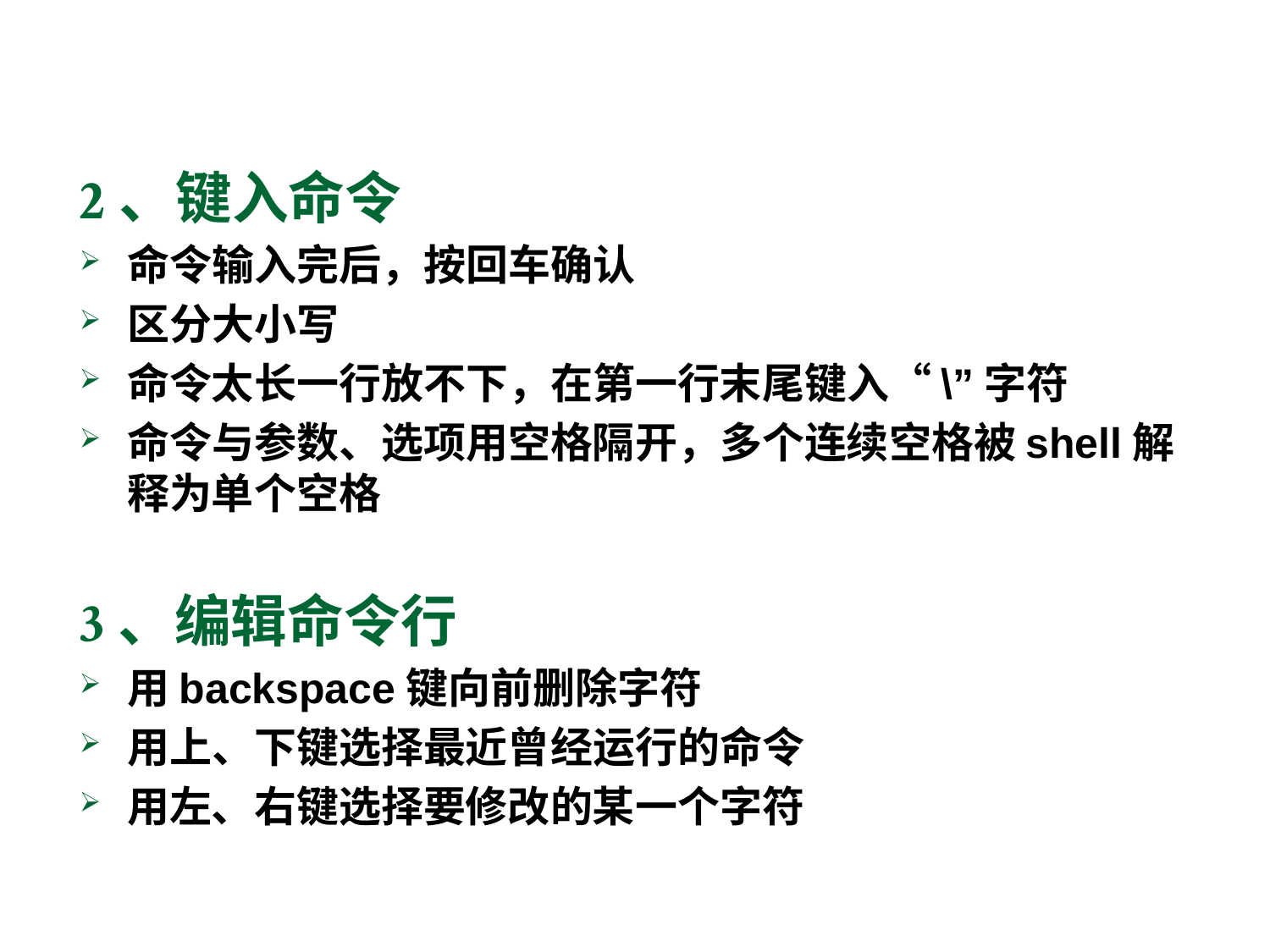

2、键入命令
命令输入完后，按回车确认
区分大小写
命令太长一行放不下，在第一行末尾键入“\”字符
命令与参数、选项用空格隔开，多个连续空格被shell解释为单个空格

3、编辑命令行
用backspace键向前删除字符
用上、下键选择最近曾经运行的命令
用左、右键选择要修改的某一个字符